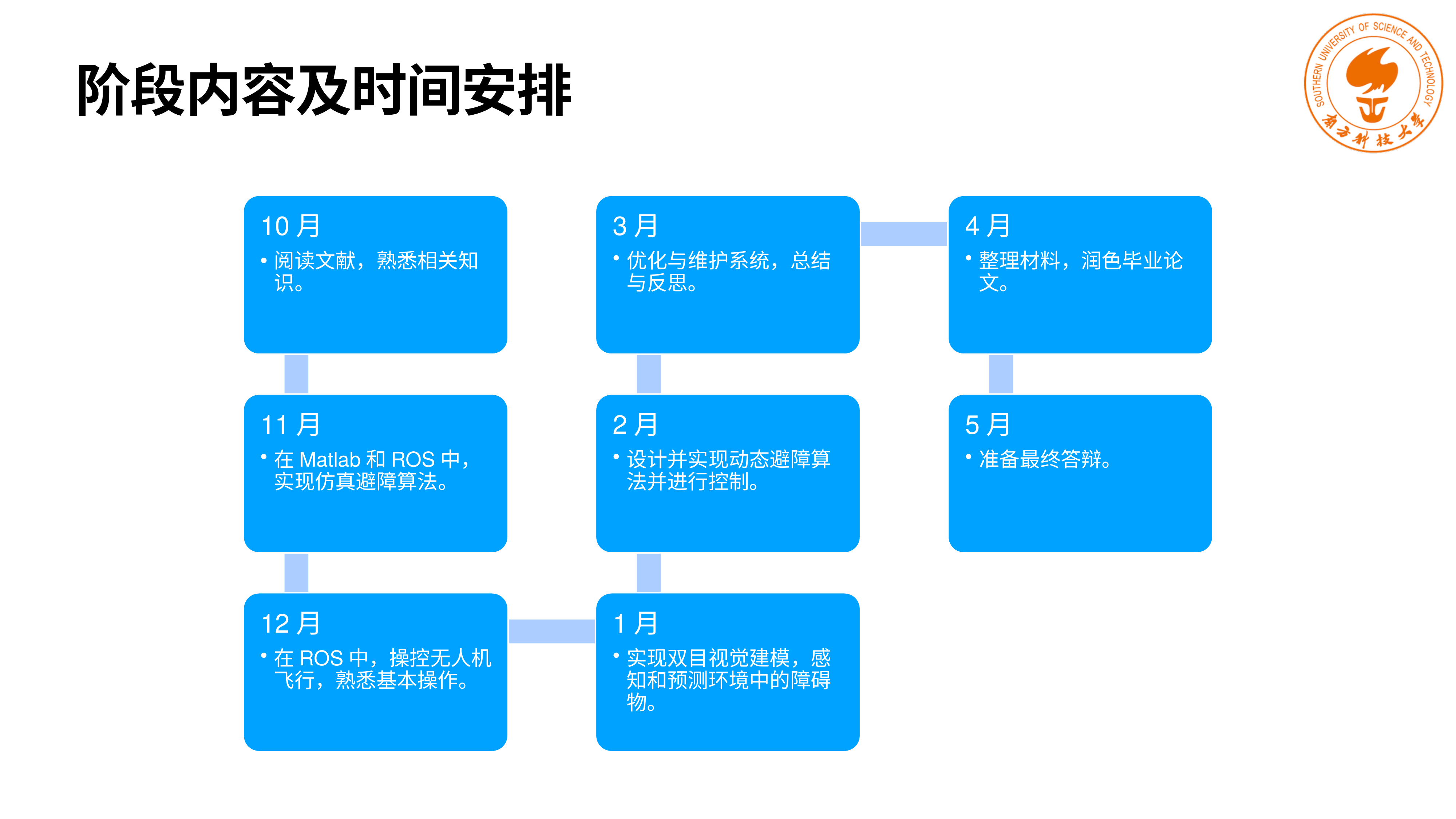

# 阶段内容及时间安排
10月
阅读文献，熟悉相关知识。
11月
在Matlab和ROS中，实现仿真避障算法。
12月
在ROS中，操控无人机飞行，熟悉基本操作。
1月
实现双目视觉建模，感知和预测环境中的障碍物。
2月
设计并实现动态避障算法并进行控制。
3月
优化与维护系统，总结与反思。
4月
整理材料，润色毕业论文。
5月
准备最终答辩。